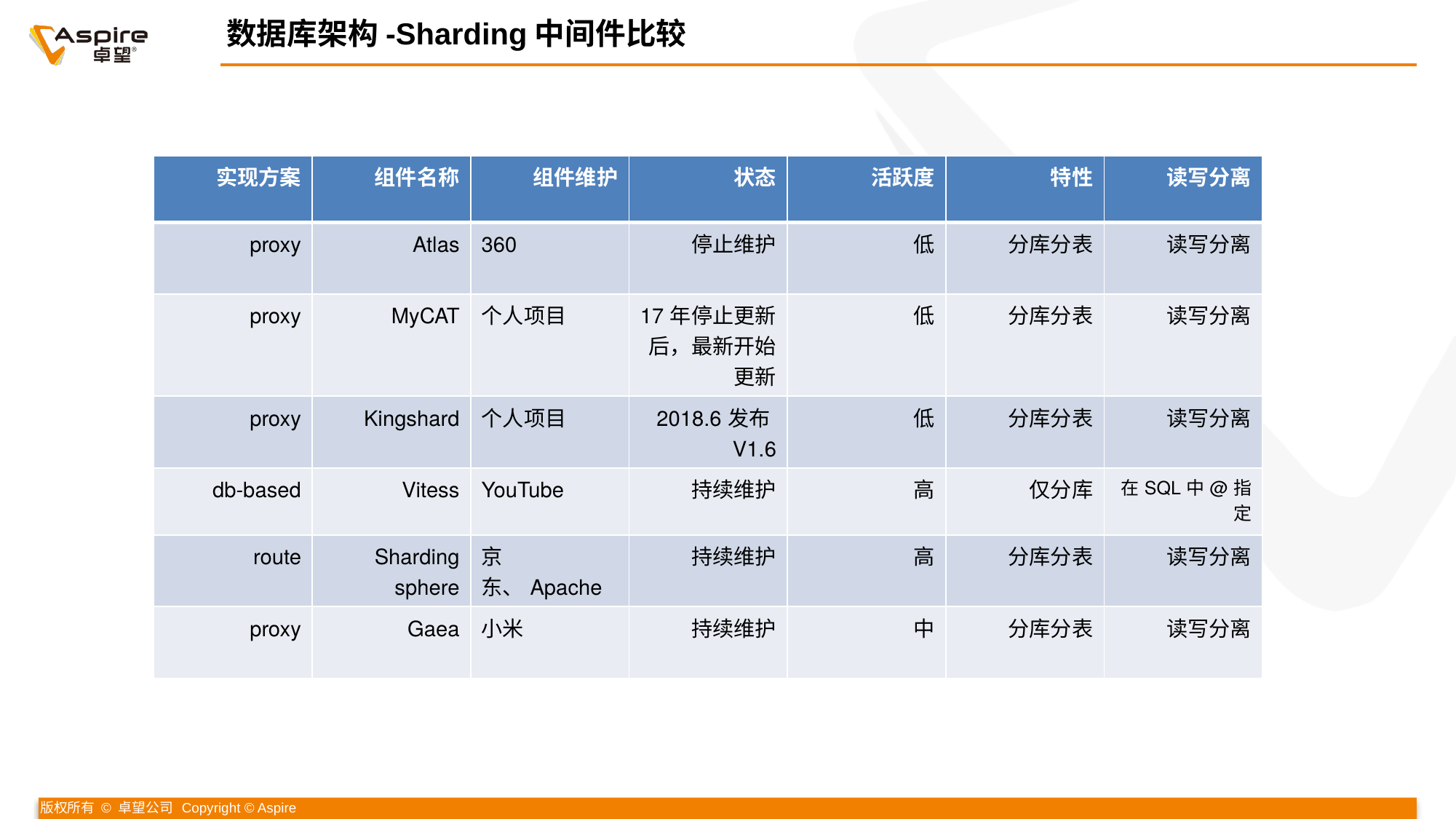

数据库架构-Sharding中间件比较
| 实现方案 | 组件名称 | 组件维护 | 状态 | 活跃度 | 特性 | 读写分离 |
| --- | --- | --- | --- | --- | --- | --- |
| proxy | Atlas | 360 | 停止维护 | 低 | 分库分表 | 读写分离 |
| proxy | MyCAT | 个人项目 | 17年停止更新后，最新开始更新 | 低 | 分库分表 | 读写分离 |
| proxy | Kingshard | 个人项目 | 2018.6发布V1.6 | 低 | 分库分表 | 读写分离 |
| db-based | Vitess | YouTube | 持续维护 | 高 | 仅分库 | 在SQL中@指定 |
| route | Sharding sphere | 京东、Apache | 持续维护 | 高 | 分库分表 | 读写分离 |
| proxy | Gaea | 小米 | 持续维护 | 中 | 分库分表 | 读写分离 |